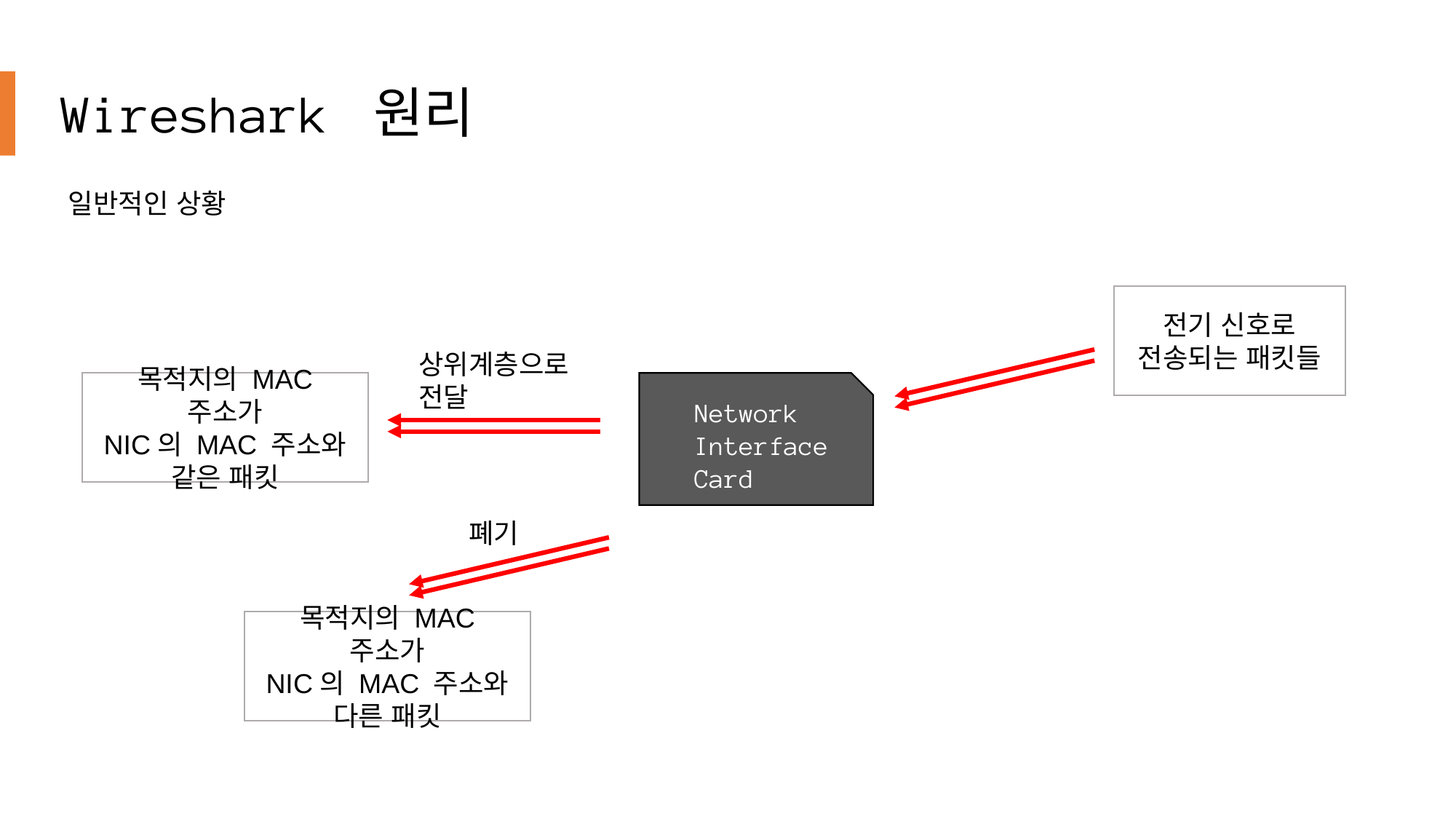

# Wireshark 원리

일반적인 상황
전기 신호로
전송되는 패킷들
상위계층으로
전달
목적지의 MAC 주소가
NIC의 MAC 주소와
같은 패킷
   Network
   Interface
   Card
폐기
목적지의 MAC 주소가
NIC의 MAC 주소와
다른 패킷